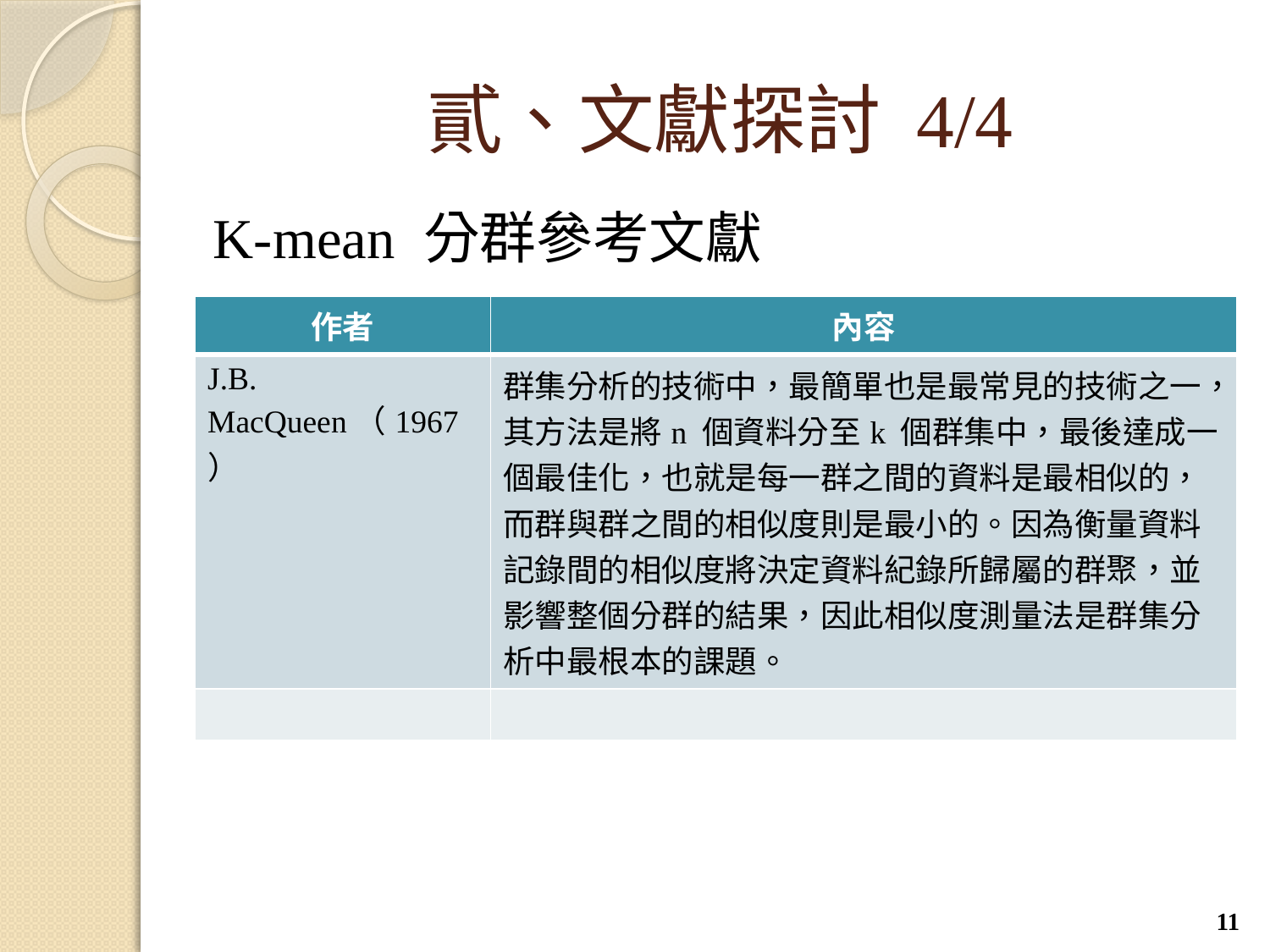

# 貳、文獻探討 4/4
K-mean 分群參考文獻
| 作者 | 內容 |
| --- | --- |
| J.B. MacQueen（1967） | 群集分析的技術中，最簡單也是最常見的技術之一，其方法是將n 個資料分至k 個群集中，最後達成一個最佳化，也就是每一群之間的資料是最相似的，而群與群之間的相似度則是最小的。因為衡量資料記錄間的相似度將決定資料紀錄所歸屬的群聚，並影響整個分群的結果，因此相似度測量法是群集分析中最根本的課題。 |
|  |  |
11